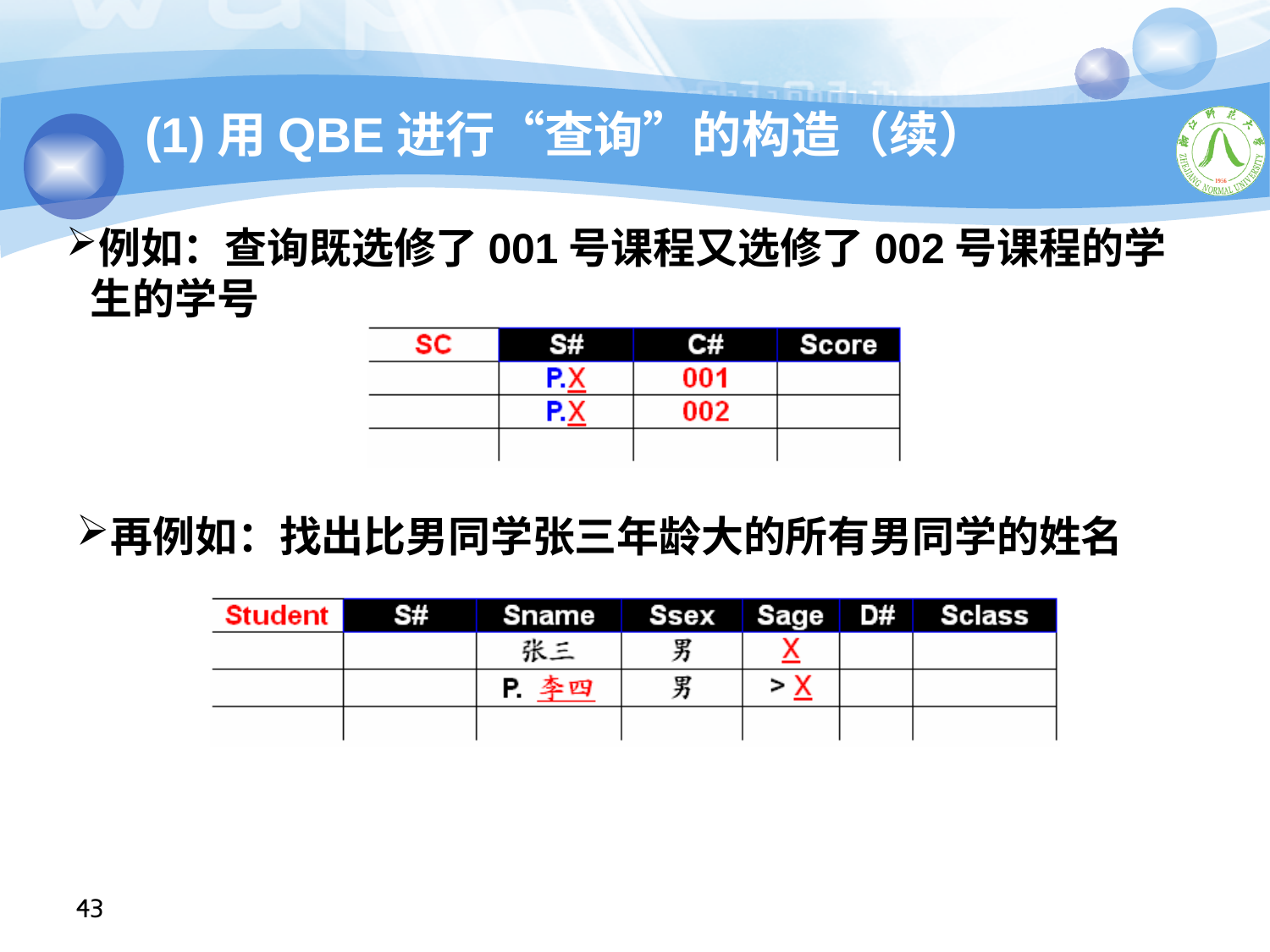

# (1)用QBE进行“查询”的构造（续）
例如：查询既选修了001号课程又选修了002号课程的学生的学号

再例如：找出比男同学张三年龄大的所有男同学的姓名

43